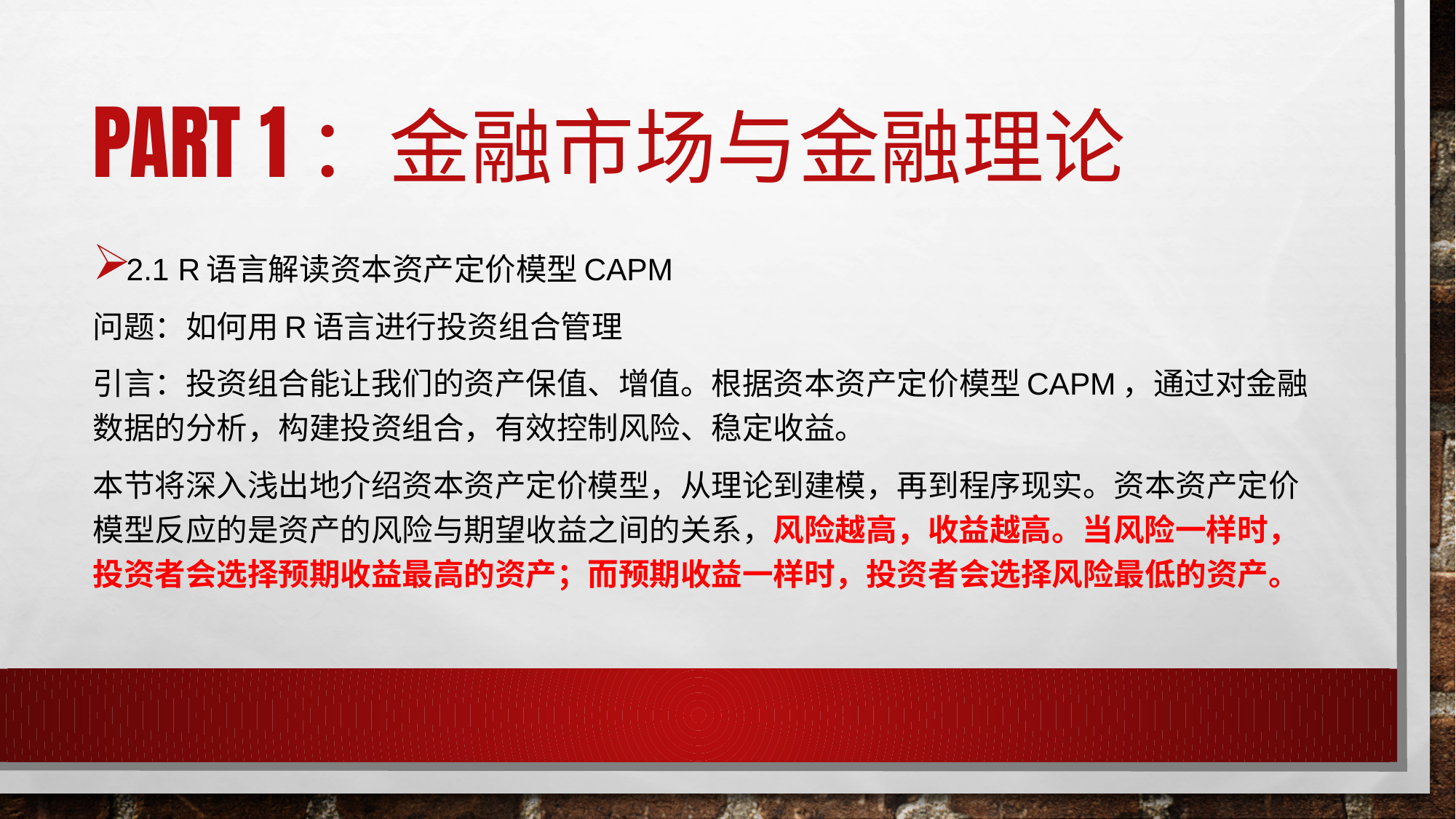

# Part 1：金融市场与金融理论
2.1 R语言解读资本资产定价模型CAPM
问题：如何用R语言进行投资组合管理
引言：投资组合能让我们的资产保值、增值。根据资本资产定价模型CAPM，通过对金融数据的分析，构建投资组合，有效控制风险、稳定收益。
本节将深⼊浅出地介绍资本资产定价模型，从理论到建模，再到程序现实。资本资产定价模型反应的是资产的风险与期望收益之间的关系，风险越高，收益越高。当风险⼀样时，投资者会选择预期收益最高的资产；而预期收益⼀样时，投资者会选择风险最低的资产。